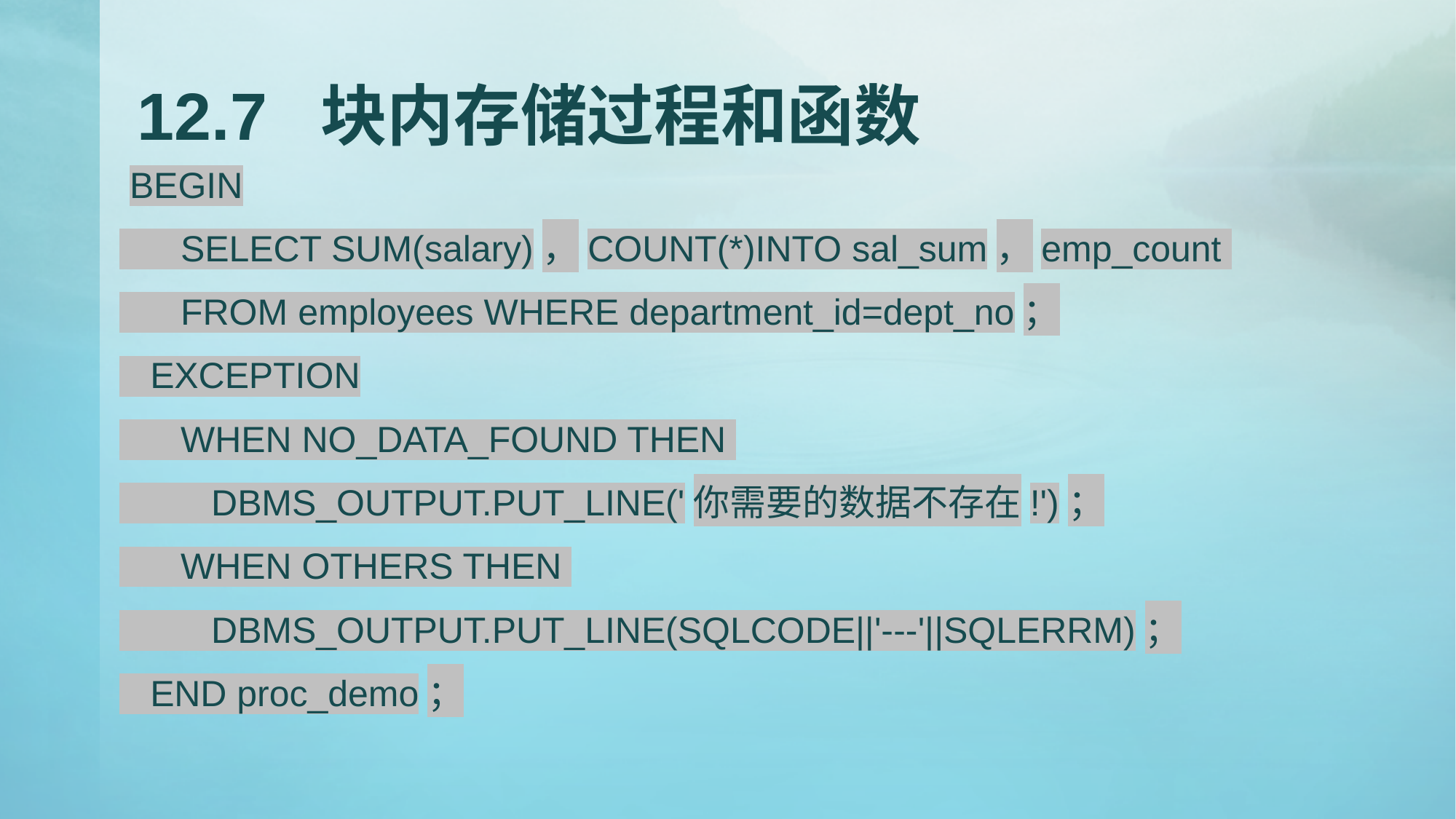

# 12.7  块内存储过程和函数
 BEGIN
      SELECT SUM(salary)，COUNT(*)INTO sal_sum，emp_count
      FROM employees WHERE department_id=dept_no；
   EXCEPTION
      WHEN NO_DATA_FOUND THEN
         DBMS_OUTPUT.PUT_LINE('你需要的数据不存在!')；
      WHEN OTHERS THEN
         DBMS_OUTPUT.PUT_LINE(SQLCODE||'---'||SQLERRM)；
   END proc_demo；